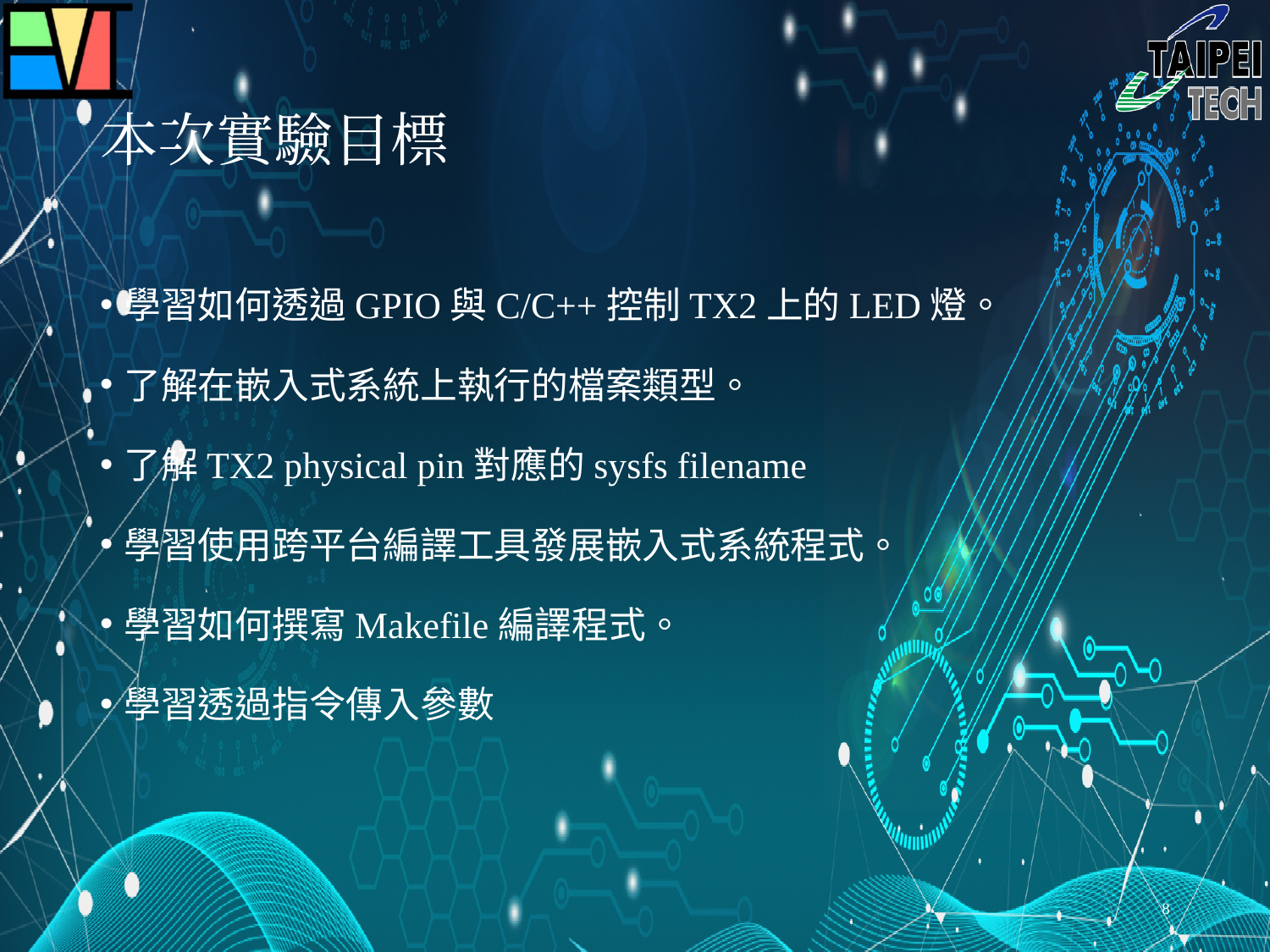

# 本次實驗目標
學習如何透過GPIO與C/C++控制TX2上的LED燈。
了解在嵌入式系統上執行的檔案類型。
了解TX2 physical pin對應的sysfs filename
學習使用跨平台編譯工具發展嵌入式系統程式。
學習如何撰寫Makefile編譯程式。
學習透過指令傳入參數
8